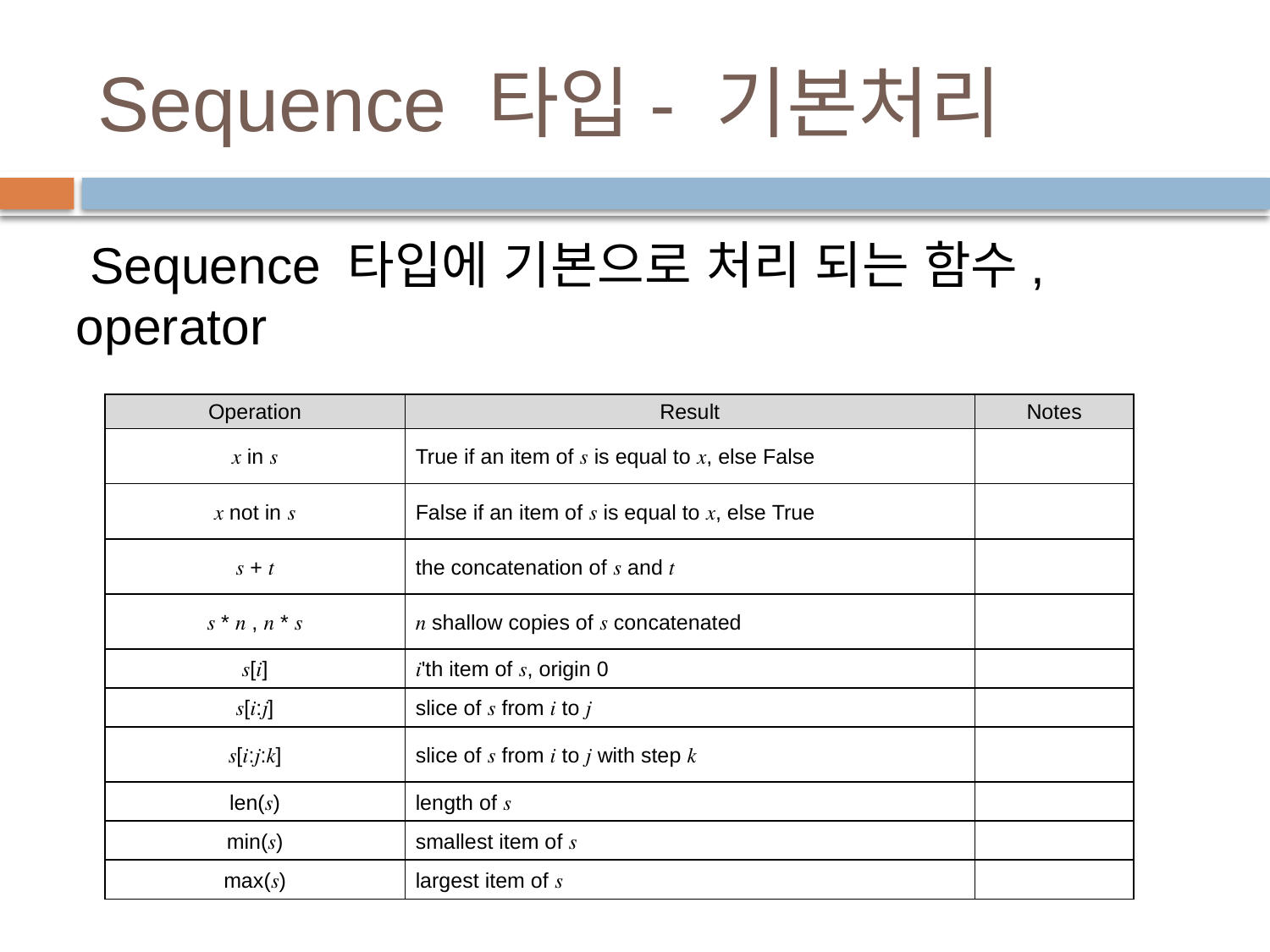

# Sequence 타입- 기본처리
 Sequence 타입에 기본으로 처리 되는 함수, operator
| Operation | Result | Notes |
| --- | --- | --- |
| x in s | True if an item of s is equal to x, else False |  |
| x not in s | False if an item of s is equal to x, else True |  |
| s + t | the concatenation of s and t |  |
| s \* n , n \* s | n shallow copies of s concatenated |  |
| s[i] | i'th item of s, origin 0 |  |
| s[i:j] | slice of s from i to j |  |
| s[i:j:k] | slice of s from i to j with step k |  |
| len(s) | length of s |  |
| min(s) | smallest item of s |  |
| max(s) | largest item of s |  |